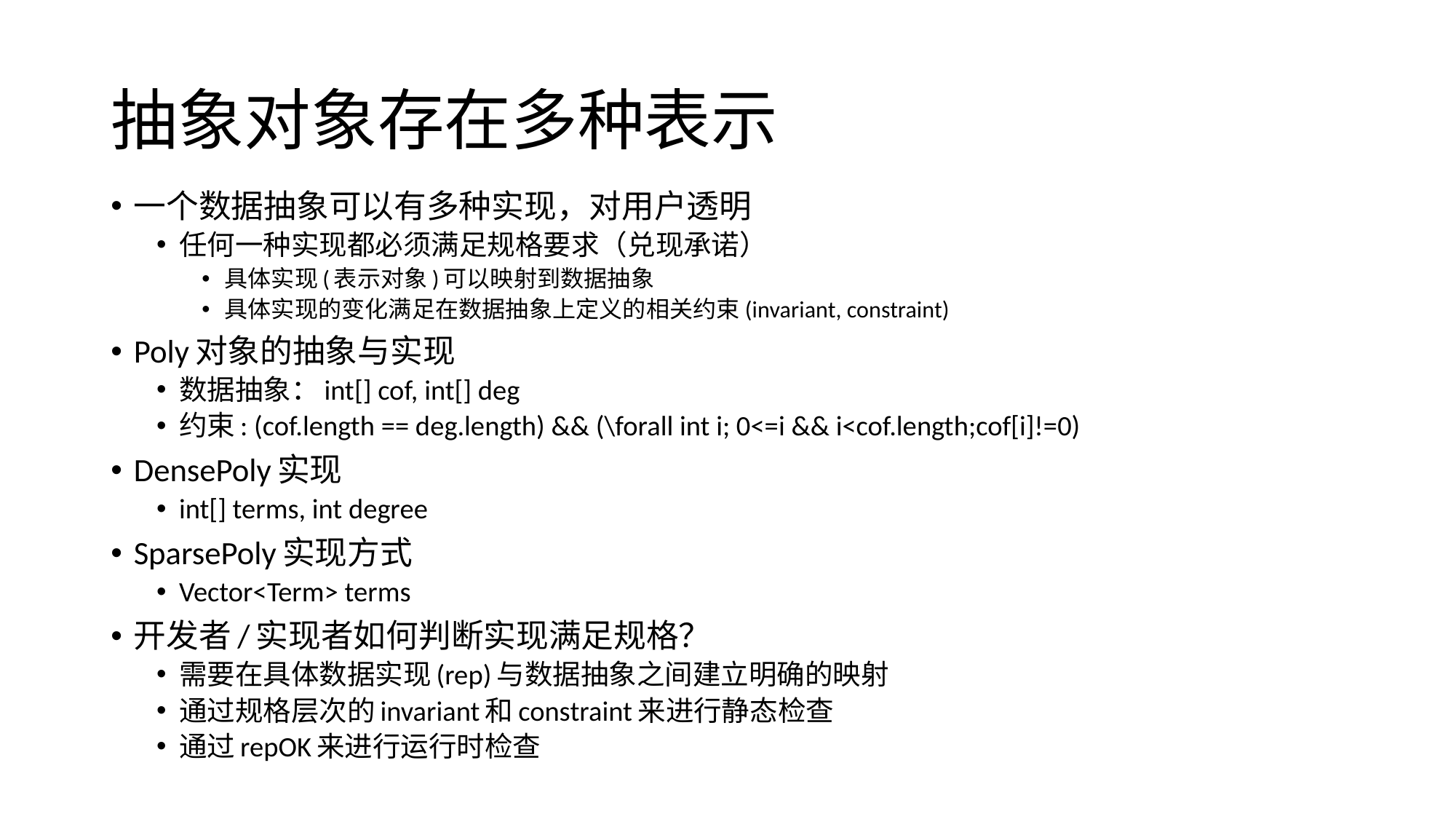

# 抽象对象存在多种表示
一个数据抽象可以有多种实现，对用户透明
任何一种实现都必须满足规格要求（兑现承诺）
具体实现(表示对象)可以映射到数据抽象
具体实现的变化满足在数据抽象上定义的相关约束(invariant, constraint)
Poly对象的抽象与实现
数据抽象：int[] cof, int[] deg
约束: (cof.length == deg.length) && (\forall int i; 0<=i && i<cof.length;cof[i]!=0)
DensePoly实现
int[] terms, int degree
SparsePoly实现方式
Vector<Term> terms
开发者/实现者如何判断实现满足规格？
需要在具体数据实现(rep)与数据抽象之间建立明确的映射
通过规格层次的invariant和constraint来进行静态检查
通过repOK来进行运行时检查